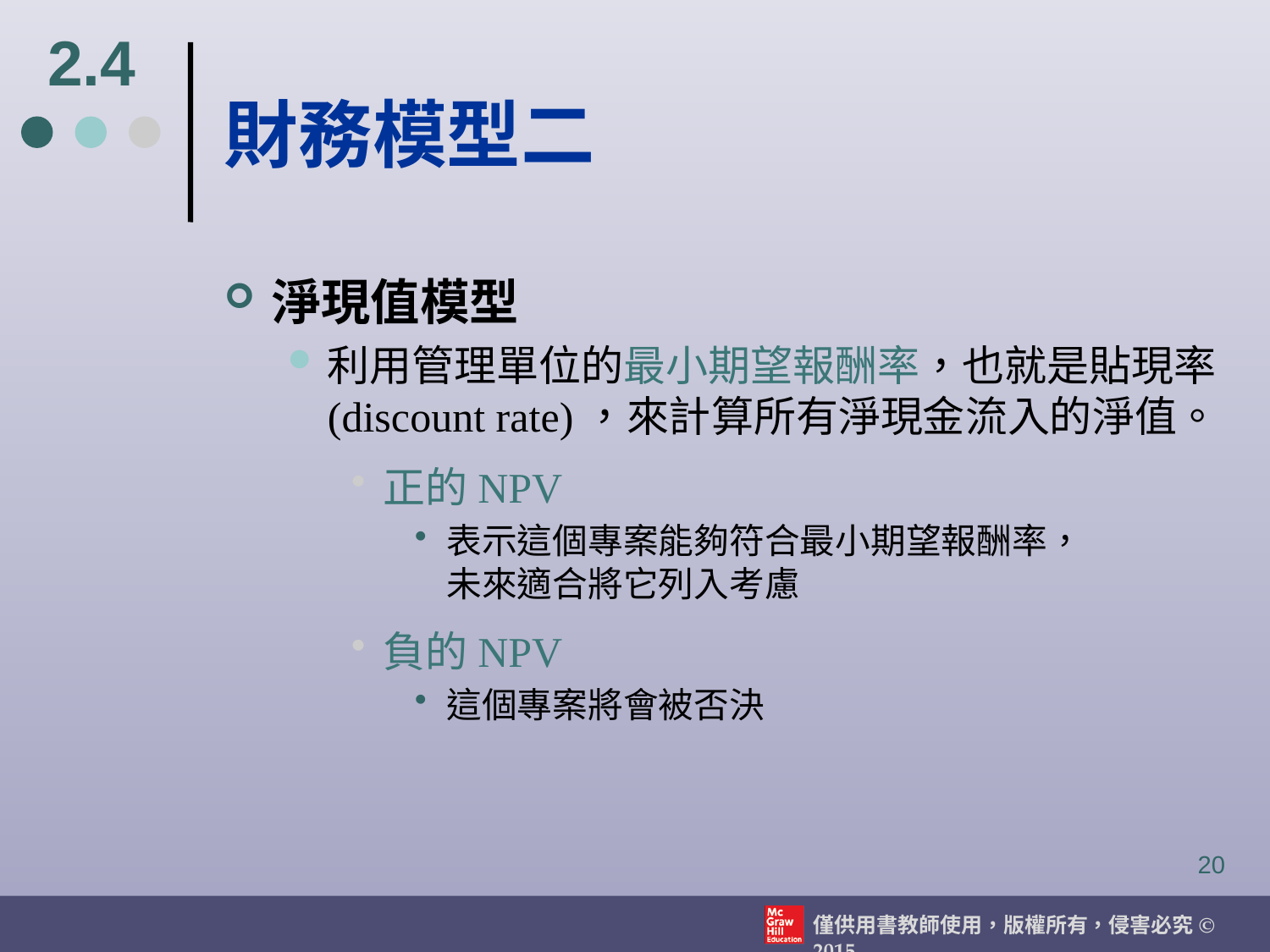

2.4
# 財務模型二
淨現值模型
利用管理單位的最小期望報酬率，也就是貼現率(discount rate)，來計算所有淨現金流入的淨值。
正的NPV
表示這個專案能夠符合最小期望報酬率，
未來適合將它列入考慮
負的NPV
這個專案將會被否決
20